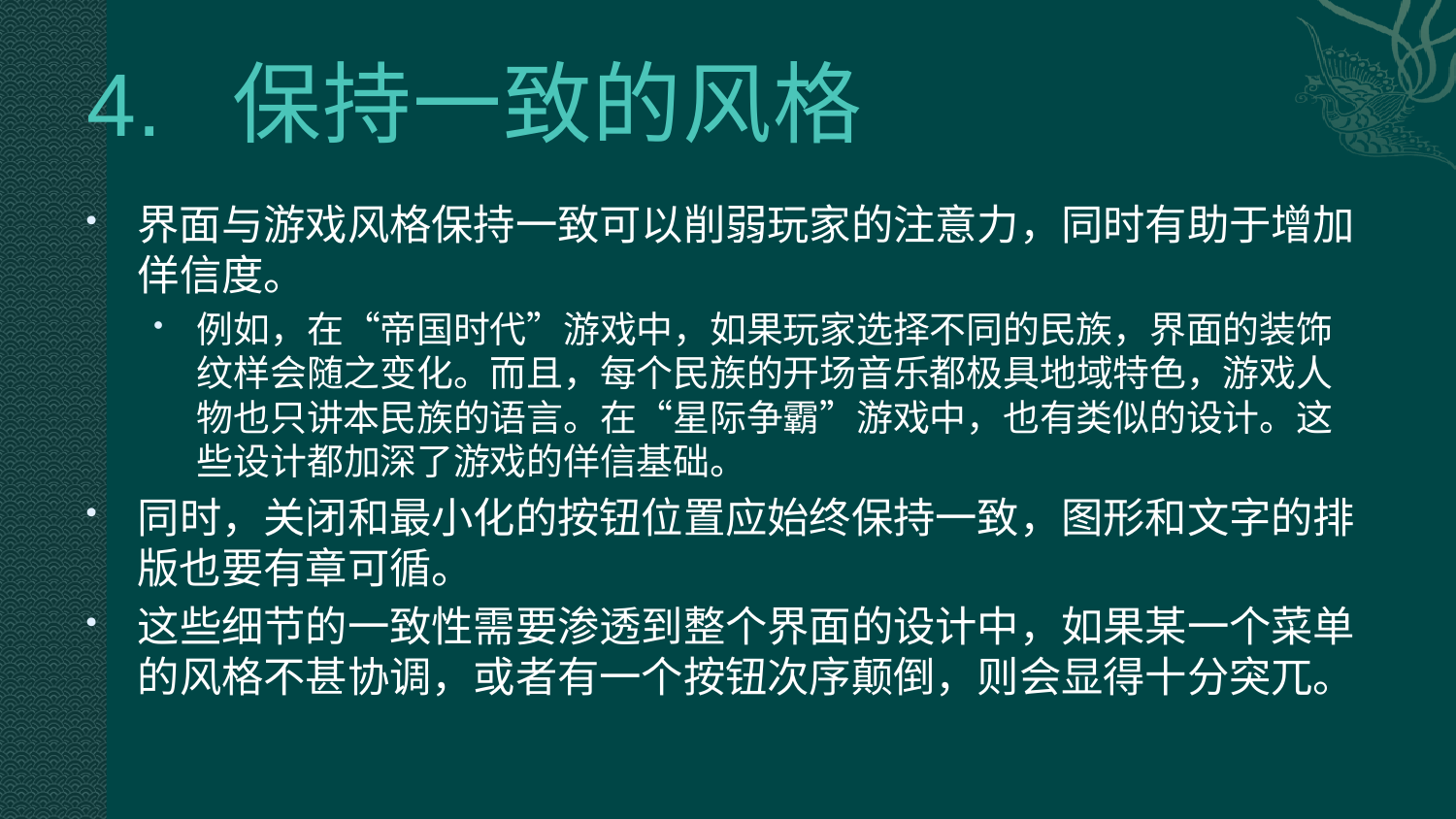

# 4.	保持一致的风格
界面与游戏风格保持一致可以削弱玩家的注意力，同时有助于增加佯信度。
例如，在“帝国时代”游戏中，如果玩家选择不同的民族，界面的装饰纹样会随之变化。而且，每个民族的开场音乐都极具地域特色，游戏人物也只讲本民族的语言。在“星际争霸”游戏中，也有类似的设计。这些设计都加深了游戏的佯信基础。
同时，关闭和最小化的按钮位置应始终保持一致，图形和文字的排版也要有章可循。
这些细节的一致性需要渗透到整个界面的设计中，如果某一个菜单的风格不甚协调，或者有一个按钮次序颠倒，则会显得十分突兀。